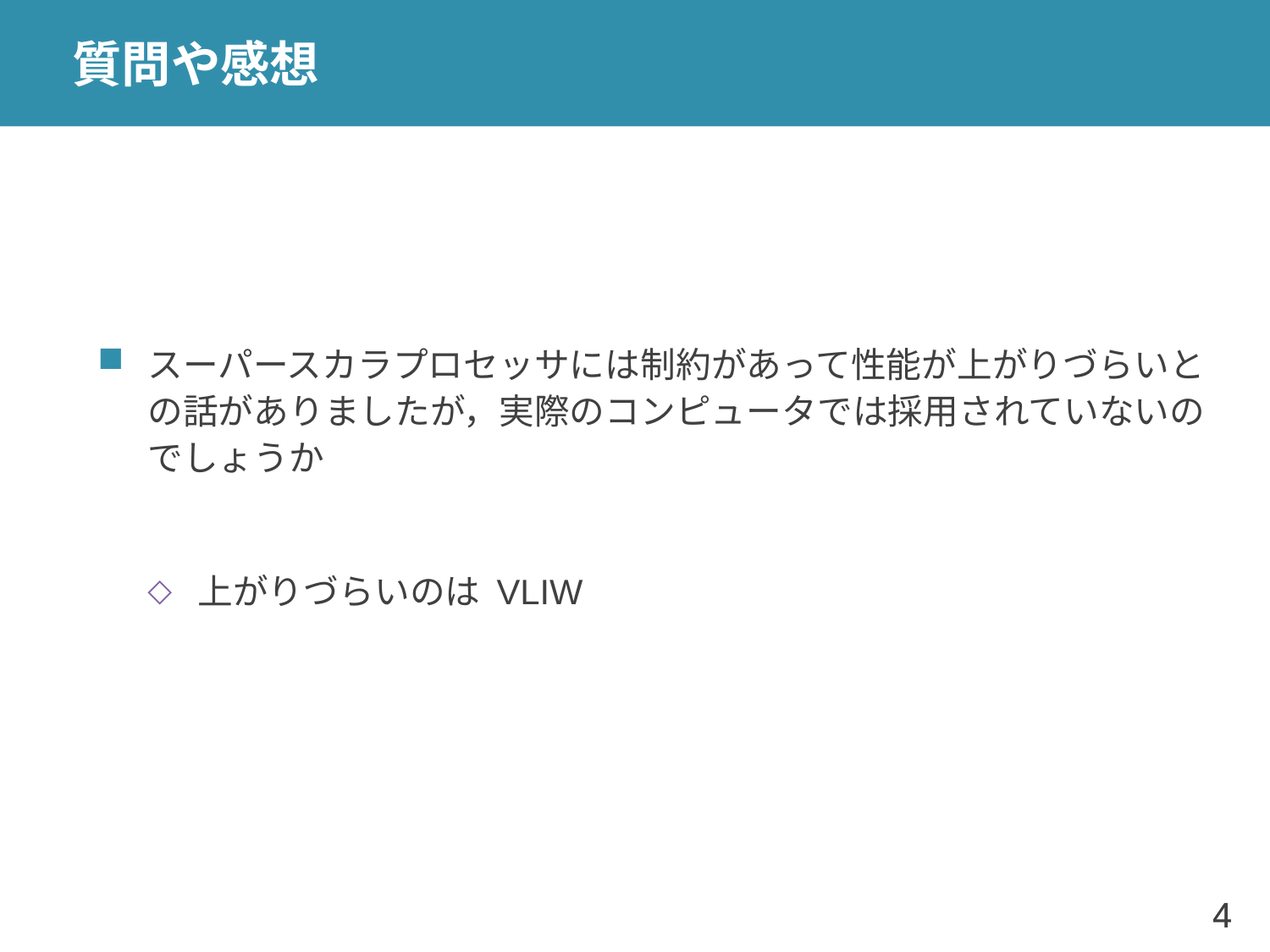

# 質問や感想
スーパースカラプロセッサには制約があって性能が上がりづらいとの話がありましたが，実際のコンピュータでは採用されていないのでしょうか

上がりづらいのは VLIW